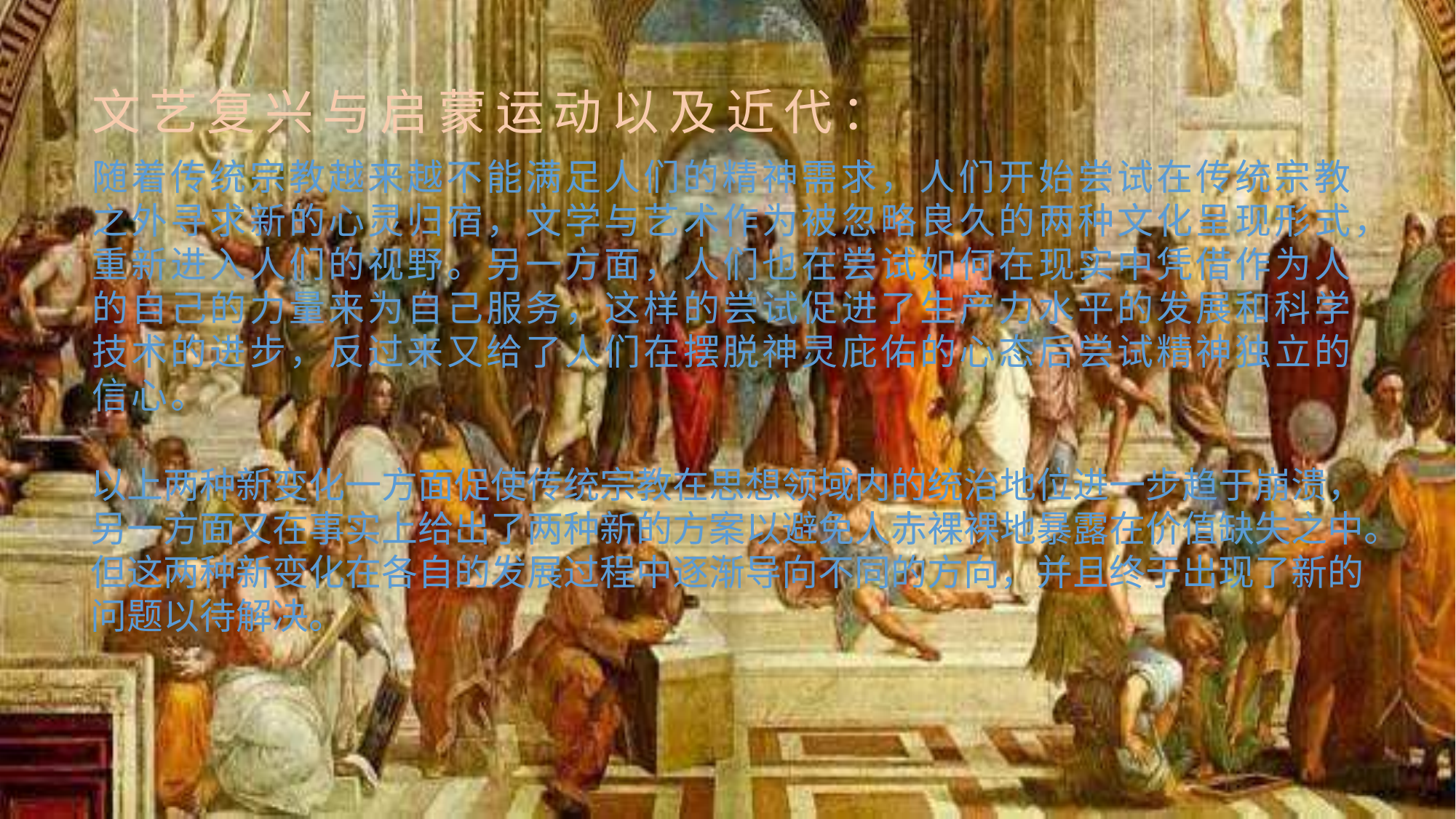

# 文艺复兴与启蒙运动以及近代：
随着传统宗教越来越不能满足人们的精神需求，人们开始尝试在传统宗教之外寻求新的心灵归宿，文学与艺术作为被忽略良久的两种文化呈现形式，重新进入人们的视野。另一方面，人们也在尝试如何在现实中凭借作为人的自己的力量来为自己服务，这样的尝试促进了生产力水平的发展和科学技术的进步，反过来又给了人们在摆脱神灵庇佑的心态后尝试精神独立的信心。
以上两种新变化一方面促使传统宗教在思想领域内的统治地位进一步趋于崩溃，另一方面又在事实上给出了两种新的方案以避免人赤裸裸地暴露在价值缺失之中。但这两种新变化在各自的发展过程中逐渐导向不同的方向，并且终于出现了新的问题以待解决。